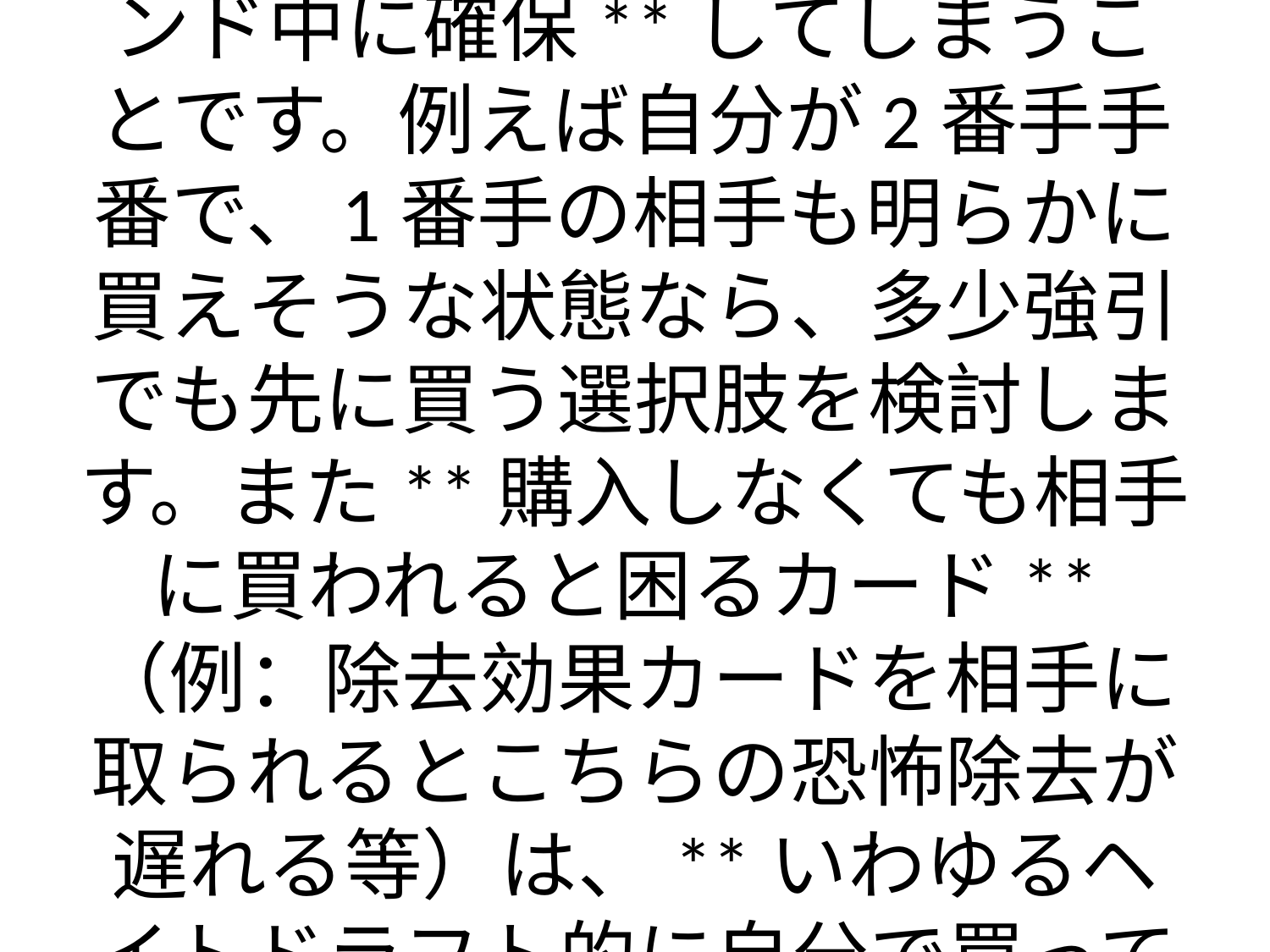

# - **市場のカード争奪:** アイテム・遺物カードも**早い者勝ち**です。特に強力なアイテム（コスト4のカードなど）は全員が狙うため、**自分が買えるだけのコインを持っているなら即座に購入**した方が良い場合があります。逆にコイン不足で買えないときに限って他人に取られてしまうものです。これを防ぐには、**市場に目を配り「次のラウンドまで残らない」と思うカードはそのラウンド中に確保**してしまうことです。例えば自分が2番手手番で、1番手の相手も明らかに買えそうな状態なら、多少強引でも先に買う選択肢を検討します。また**購入しなくても相手に買われると困るカード**（例：除去効果カードを相手に取られるとこちらの恐怖除去が遅れる等）は、**いわゆるヘイトドラフト的に自分で買ってしまう**手もあります。ただし自分にとって無価値なカードを買うのは効率ダウンなので、**相手への妨害と自分の利益を天秤にかけて判断**しましょう。